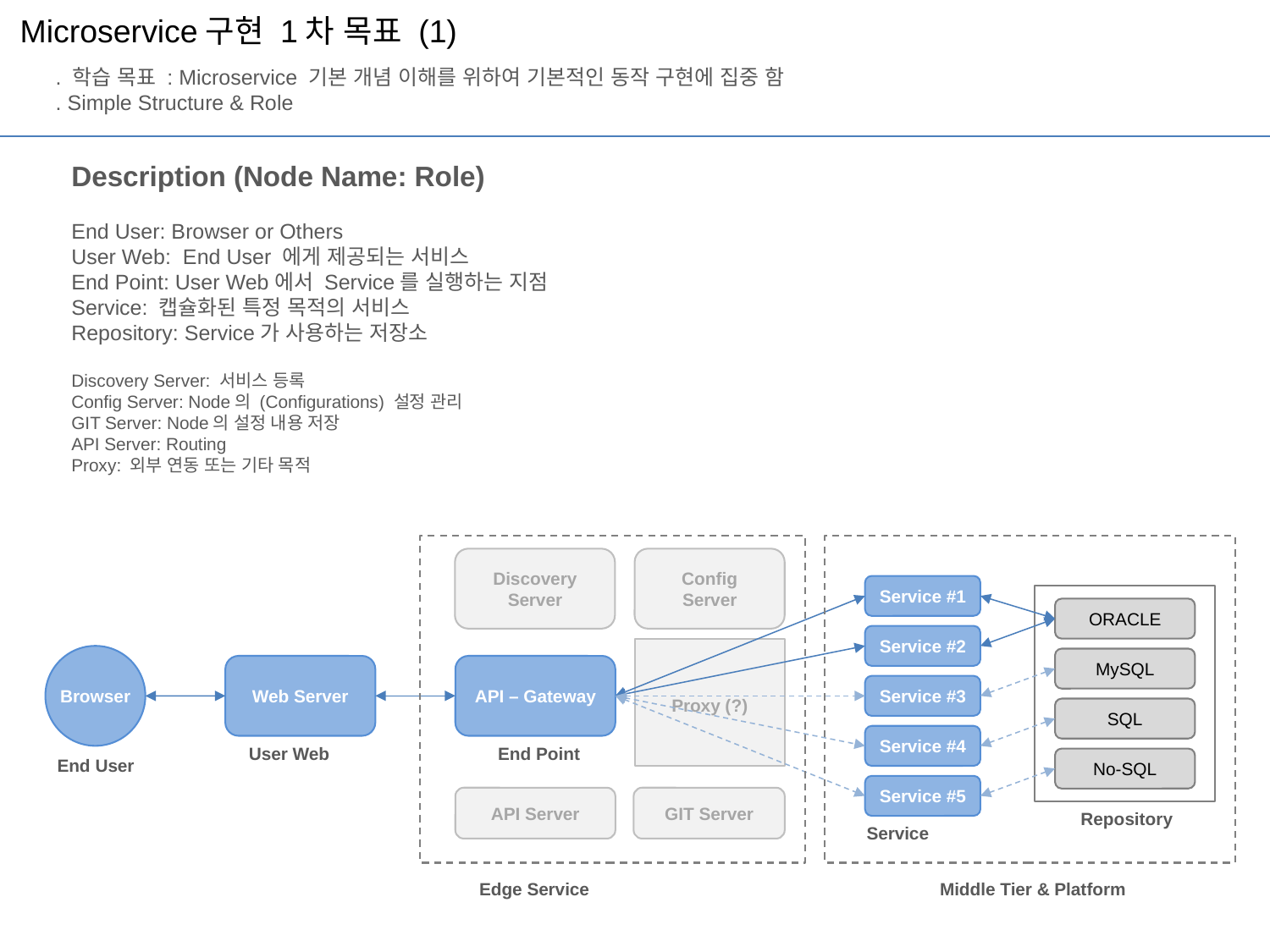

Microservice구현 1차 목표 (1)
. 학습 목표 : Microservice 기본 개념 이해를 위하여 기본적인 동작 구현에 집중 함
. Simple Structure & Role
Description (Node Name: Role)

End User: Browser or Others
User Web:  End User 에게 제공되는 서비스
End Point: User Web에서 Service를 실행하는 지점
Service: 캡슐화된 특정 목적의 서비스
Repository: Service가 사용하는 저장소

Discovery Server: 서비스 등록
Config Server: Node의 (Configurations) 설정 관리
GIT Server: Node의 설정 내용 저장
API Server: Routing
Proxy: 외부 연동 또는 기타 목적

Discovery
Server
Config
Server
Service #1

ORACLE
Service #2
Proxy (?)
Browser
MySQL
Web Server
API – Gateway
Service #3
SQL
Service #4
User Web
End Point
End User
No-SQL
Service #5
API Server
GIT Server
Repository
Service
Edge Service
Middle Tier & Platform